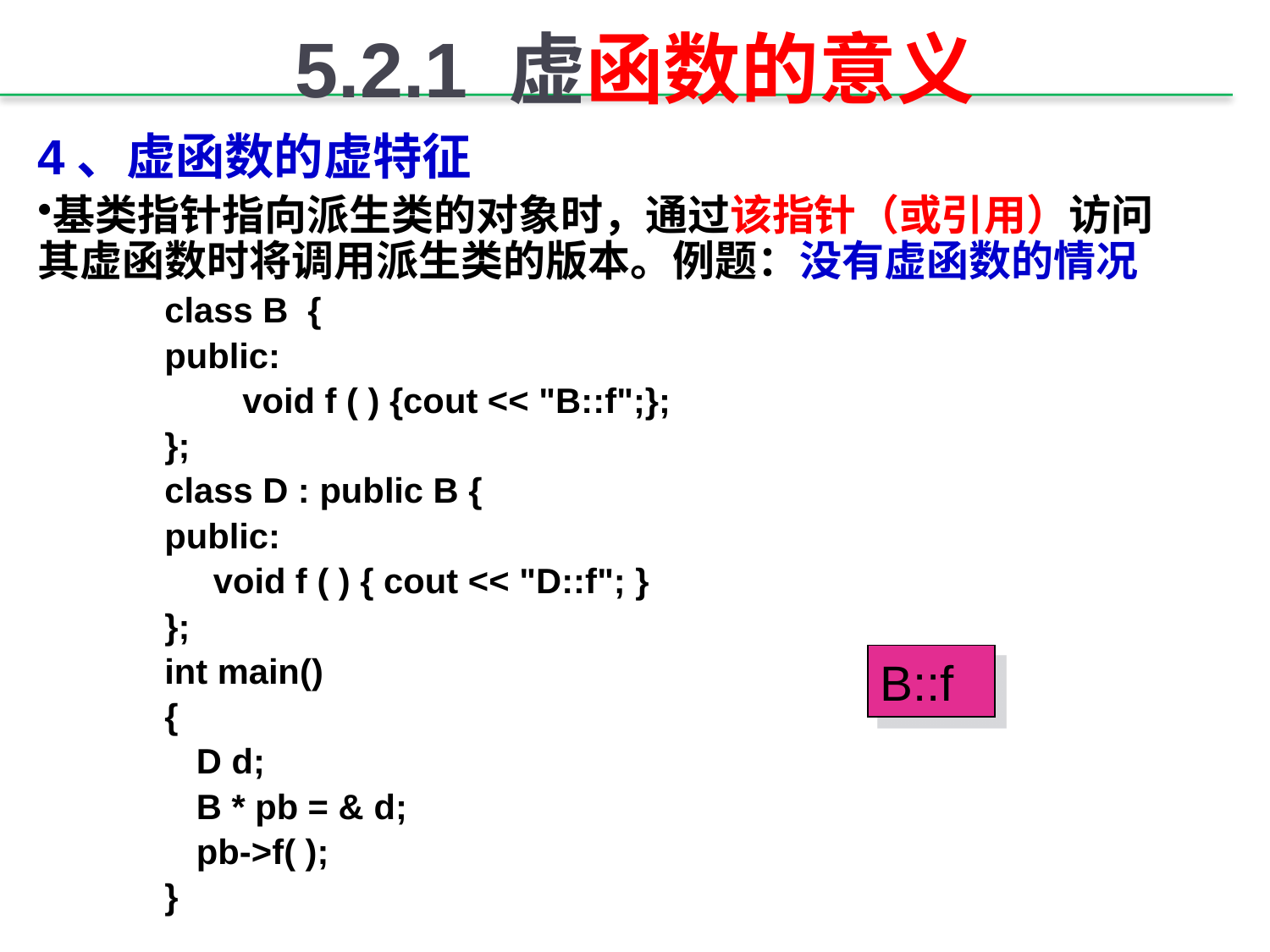

# 5.2.1 虚函数的意义
4、虚函数的虚特征
基类指针指向派生类的对象时，通过该指针（或引用）访问其虚函数时将调用派生类的版本。例题：没有虚函数的情况
class B  {
public:
        void f ( ) {cout << "B::f";};
};
class D : public B {
public:
     void f ( ) { cout << "D::f"; }
};
int main()
{
	D d;
	B * pb = & d;
	pb->f( );
}
B::f